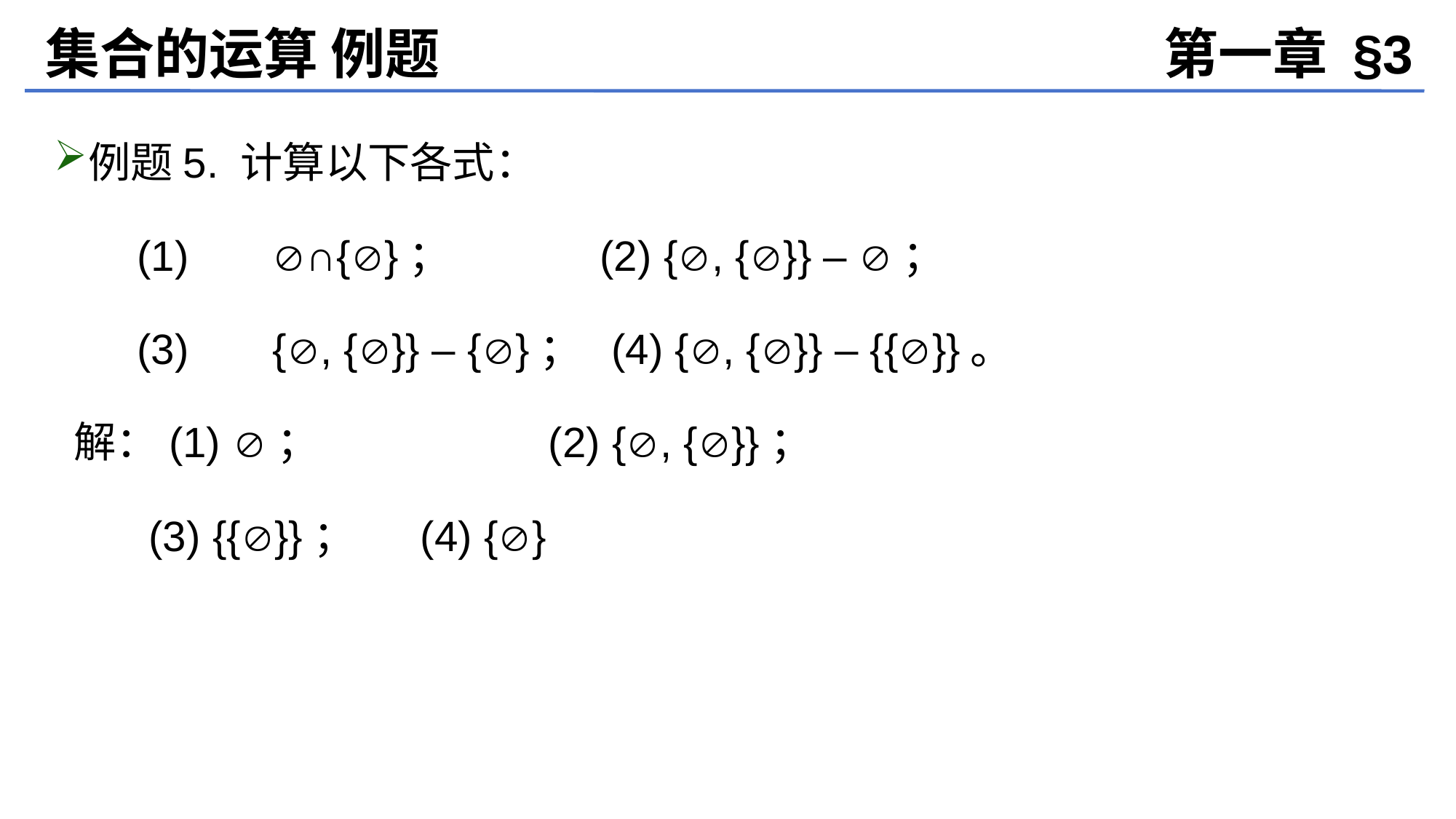

集合的运算 例题
第一章 §3
例题5. 计算以下各式：
       (1)	∅∩{∅}；		(2) {∅, {∅}} – ∅；
       (3)	{∅, {∅}} – {∅}；  (4) {∅, {∅}} – {{∅}}。
 解：(1) ∅；		     (2) {∅, {∅}}；
        (3) {{∅}}；	   (4) {∅}